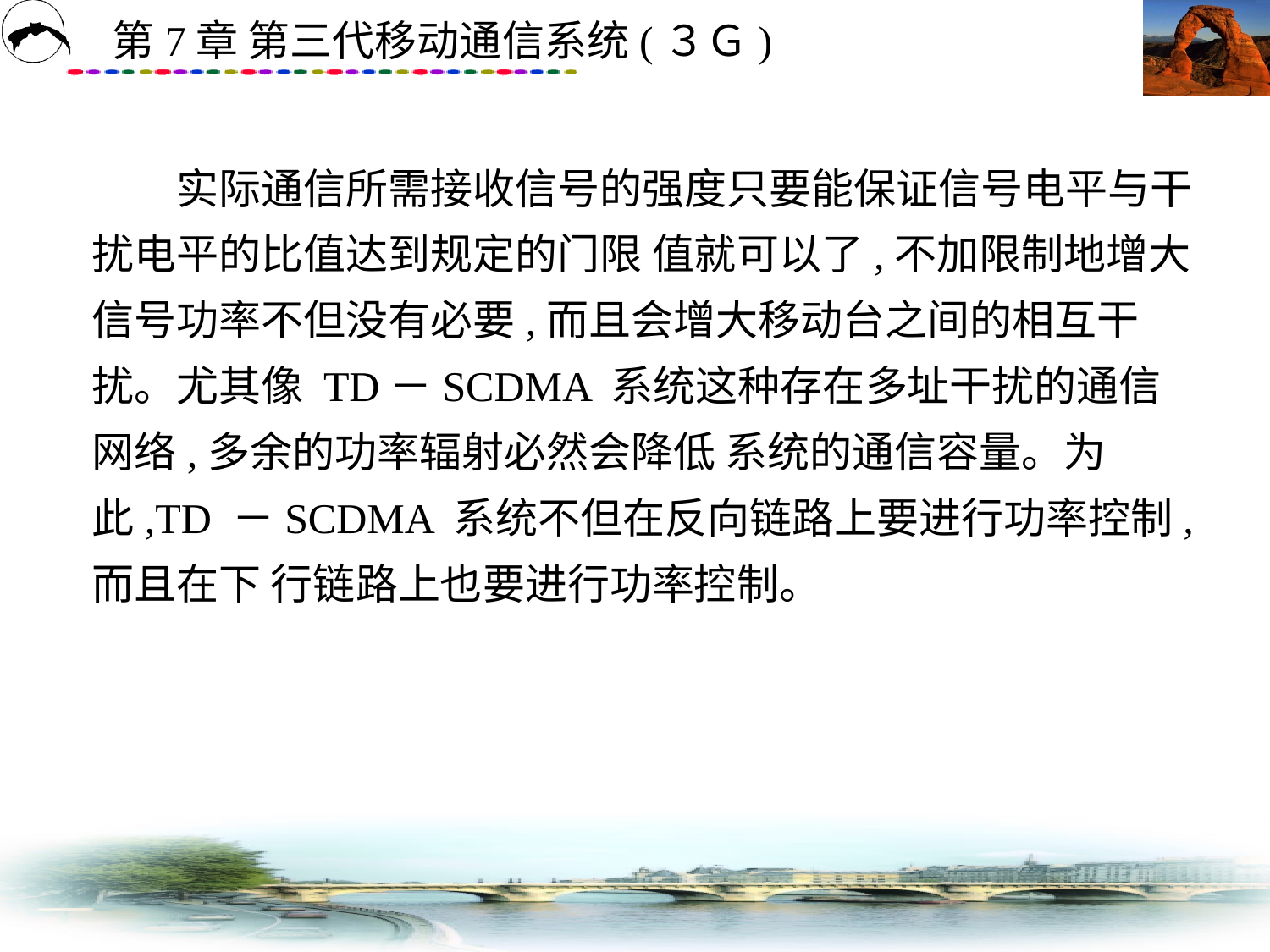

# 实际通信所需接收信号的强度只要能保证信号电平与干扰电平的比值达到规定的门限 值就可以了,不加限制地增大信号功率不但没有必要,而且会增大移动台之间的相互干 扰。尤其像 TD－SCDMA 系统这种存在多址干扰的通信网络,多余的功率辐射必然会降低 系统的通信容量。为此,TD －SCDMA 系统不但在反向链路上要进行功率控制,而且在下 行链路上也要进行功率控制。